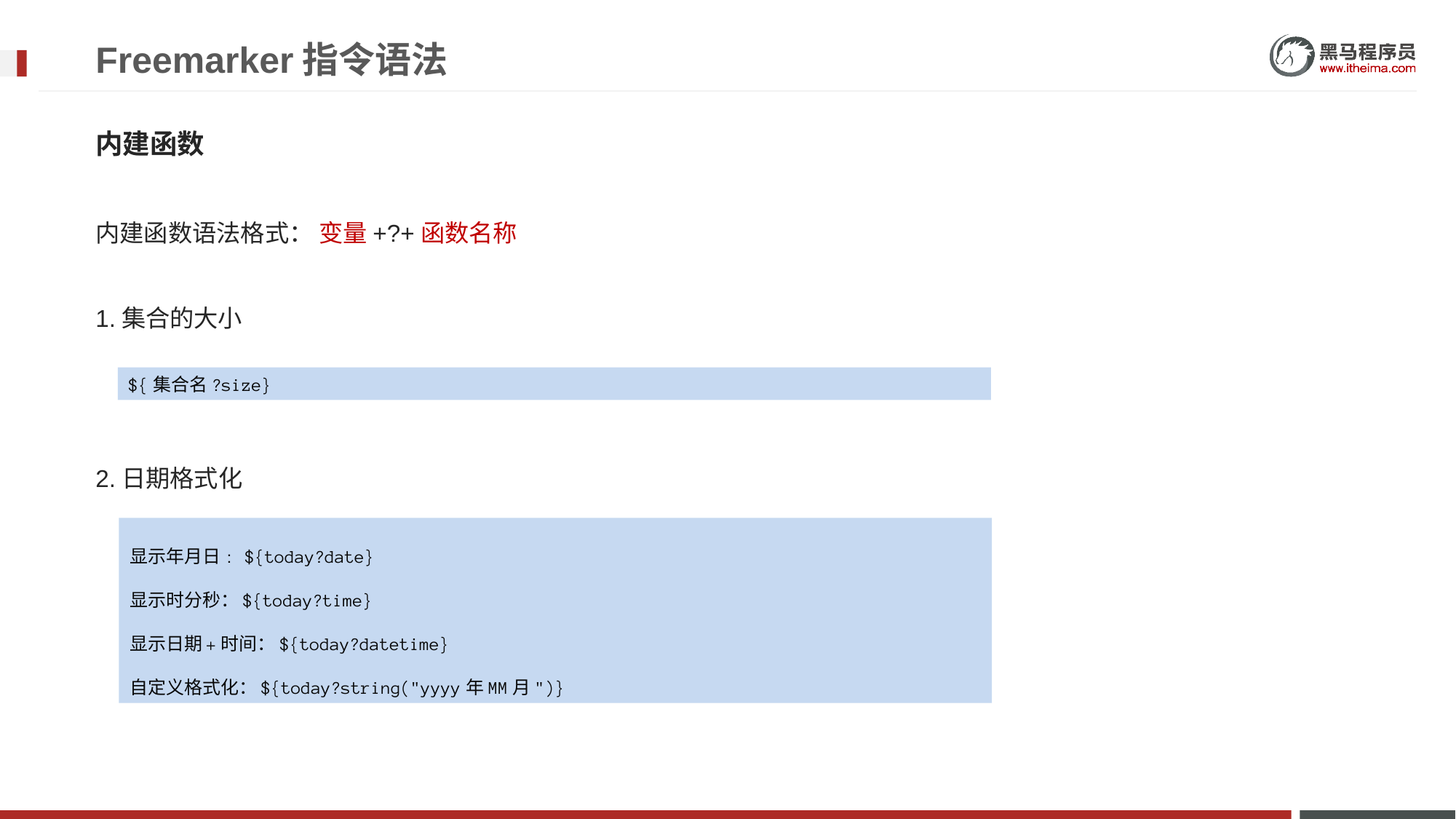

# Freemarker指令语法
内建函数
内建函数语法格式： 变量+?+函数名称
1.集合的大小
${集合名?size}
2.日期格式化
显示年月日: ${today?date}
显示时分秒：${today?time}
显示日期+时间：${today?datetime}
自定义格式化：${today?string("yyyy年MM月")}